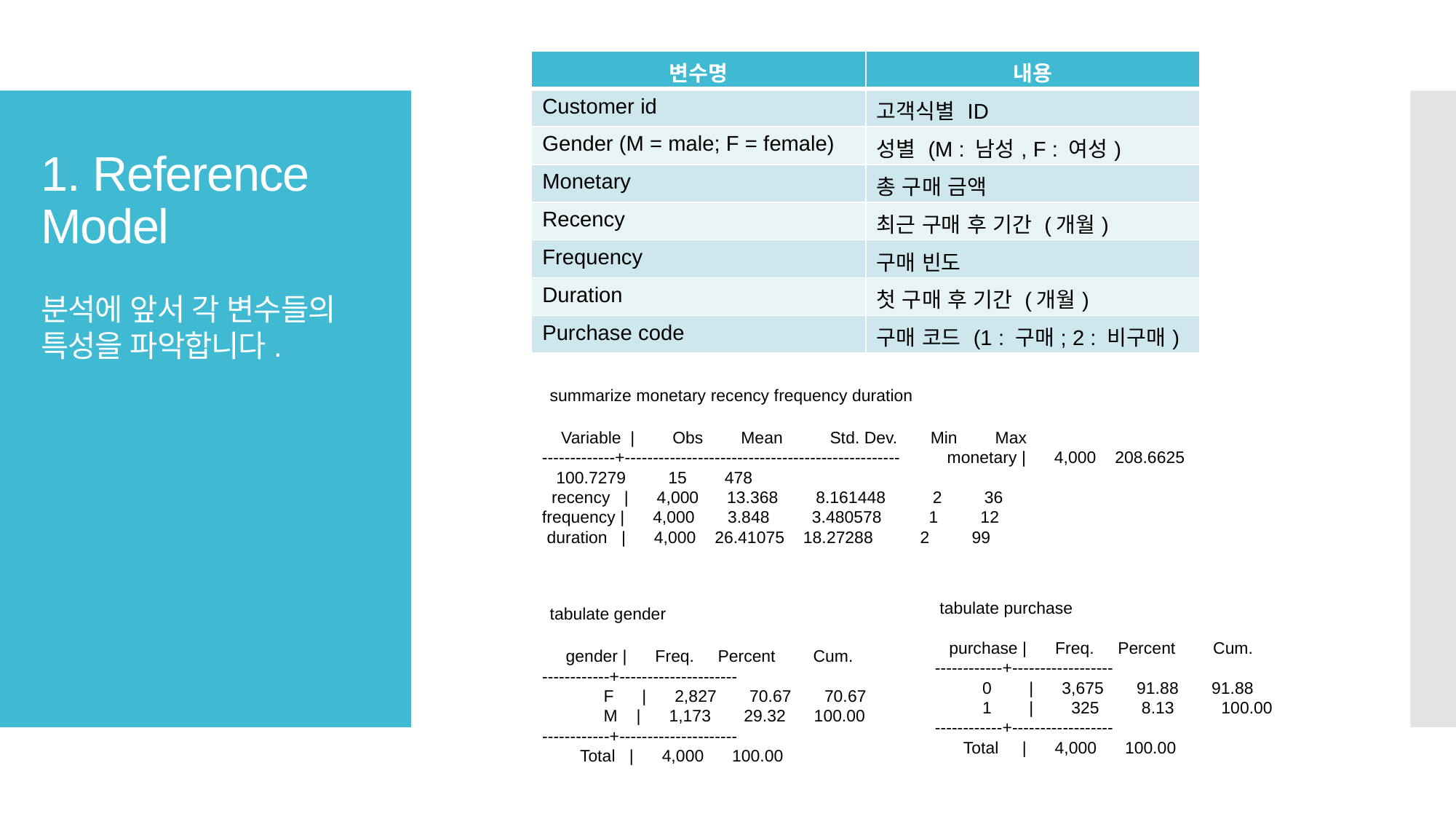

| 변수명 | 내용 |
| --- | --- |
| Customer id | 고객식별 ID |
| Gender (M = male; F = female) | 성별 (M : 남성, F : 여성) |
| Monetary | 총 구매 금액 |
| Recency | 최근 구매 후 기간 (개월) |
| Frequency | 구매 빈도 |
| Duration | 첫 구매 후 기간 (개월) |
| Purchase code | 구매 코드 (1 : 구매; 2 : 비구매) |
# 1. Reference Model
분석에 앞서 각 변수들의
특성을 파악합니다.
 summarize monetary recency frequency duration

    Variable  |        Obs        Mean          Std. Dev.       Min        Max
-------------+-------------------------------------------------          monetary |      4,000    208.6625    100.7279         15        478
  recency   |      4,000      13.368        8.161448          2         36
frequency |      4,000       3.848         3.480578          1         12
 duration   |      4,000    26.41075    18.27288          2         99

 tabulate gender

     gender |      Freq.     Percent        Cum.
------------+---------------------
             F      |      2,827       70.67       70.67
             M    |      1,173       29.32      100.00
------------+---------------------
        Total   |      4,000      100.00

 tabulate purchase

   purchase |      Freq.     Percent        Cum.
------------+------------------
          0        |      3,675       91.88       91.88
          1        |        325         8.13          100.00
------------+------------------
      Total     |      4,000      100.00